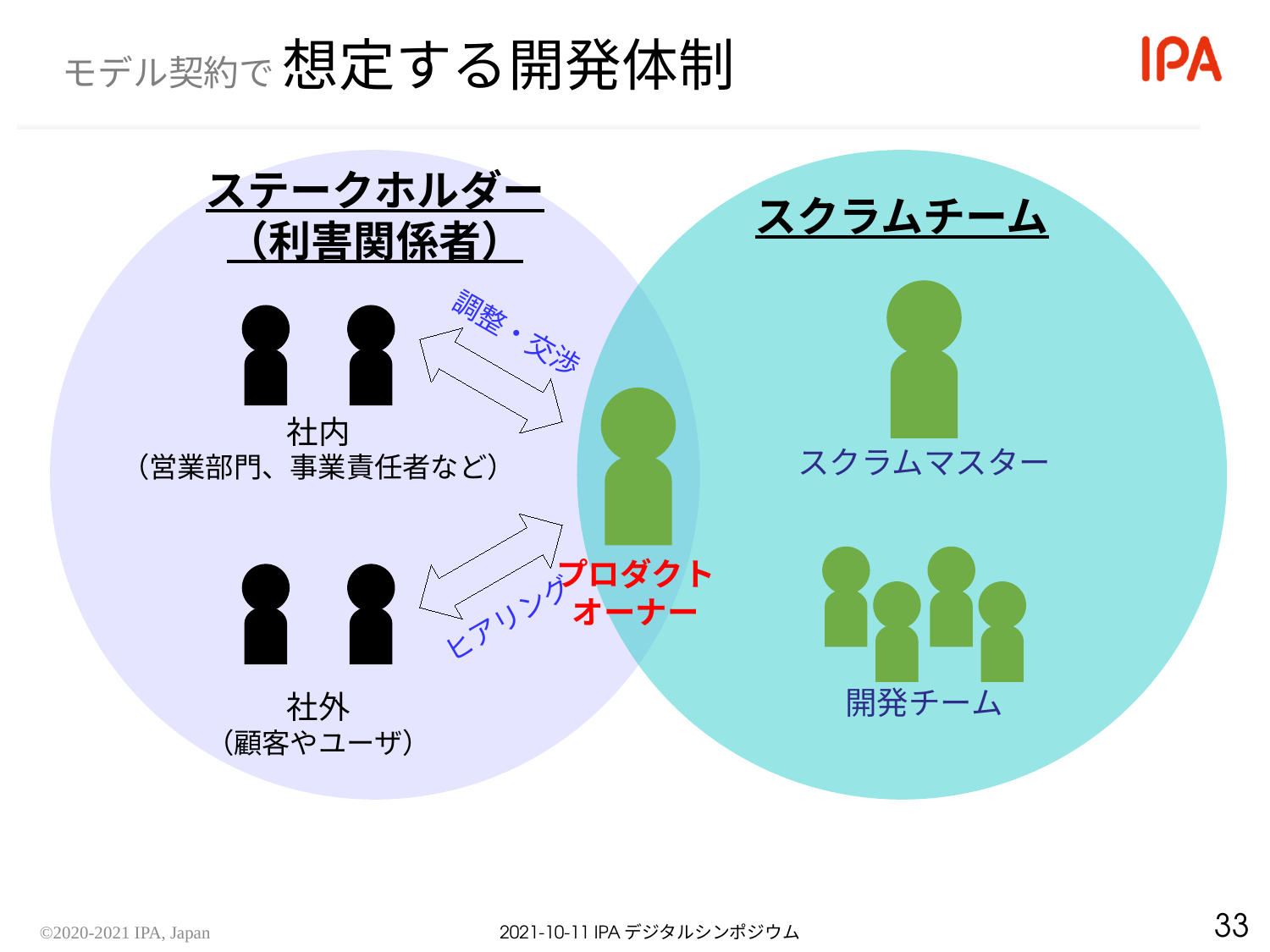

# モデル契約で 想定する開発体制

ステークホルダー
（利害関係者）
スクラムチーム

調整・交渉

社内
（営業部門、事業責任者など）
スクラムマスター

プロダクト
オーナー

ヒアリング
開発チーム
社外
（顧客やユーザ）
33
©2020-2021 IPA, Japan